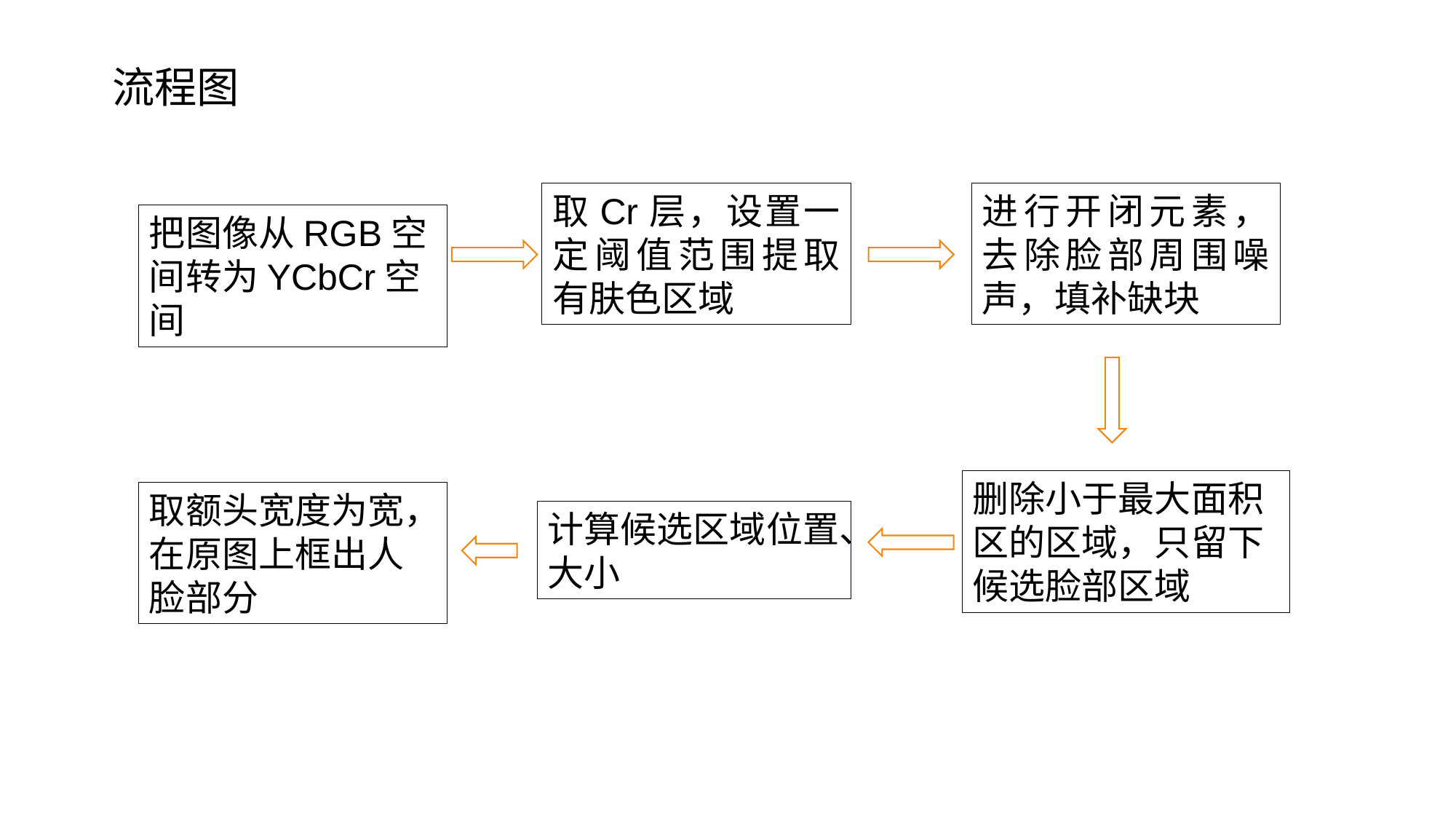

流程图
取Cr层，设置一定阈值范围提取有肤色区域
进行开闭元素，去除脸部周围噪声，填补缺块
把图像从RGB空间转为YCbCr空间

删除小于最大面积区的区域，只留下候选脸部区域
取额头宽度为宽，在原图上框出人脸部分
计算候选区域位置、大小